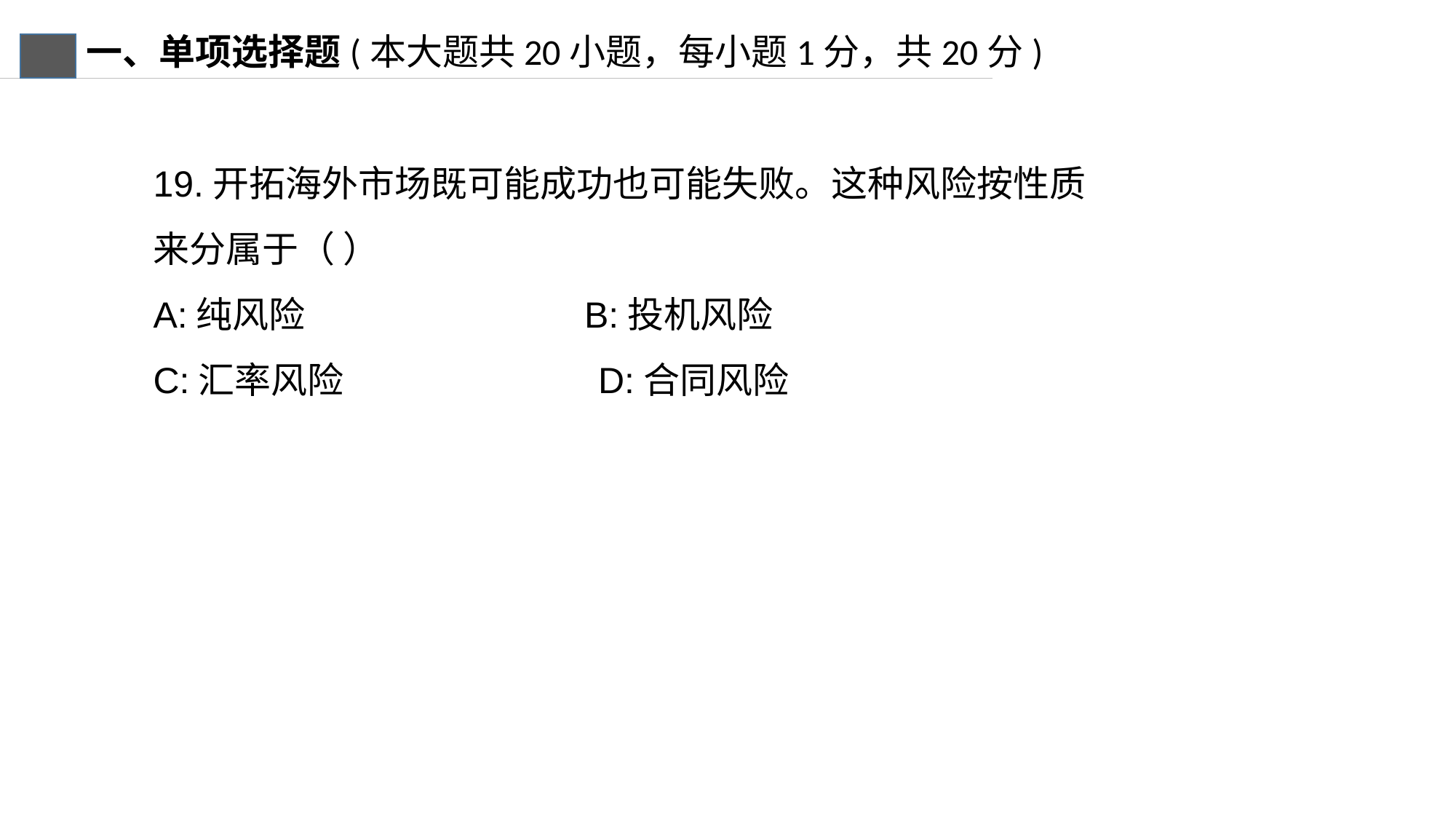

一、单项选择题(本大题共20小题，每小题1分，共20分)

19.开拓海外市场既可能成功也可能失败。这种风险按性质来分属于（ ）
A:纯风险                                 B:投机风险
C:汇率风险                              D:合同风险